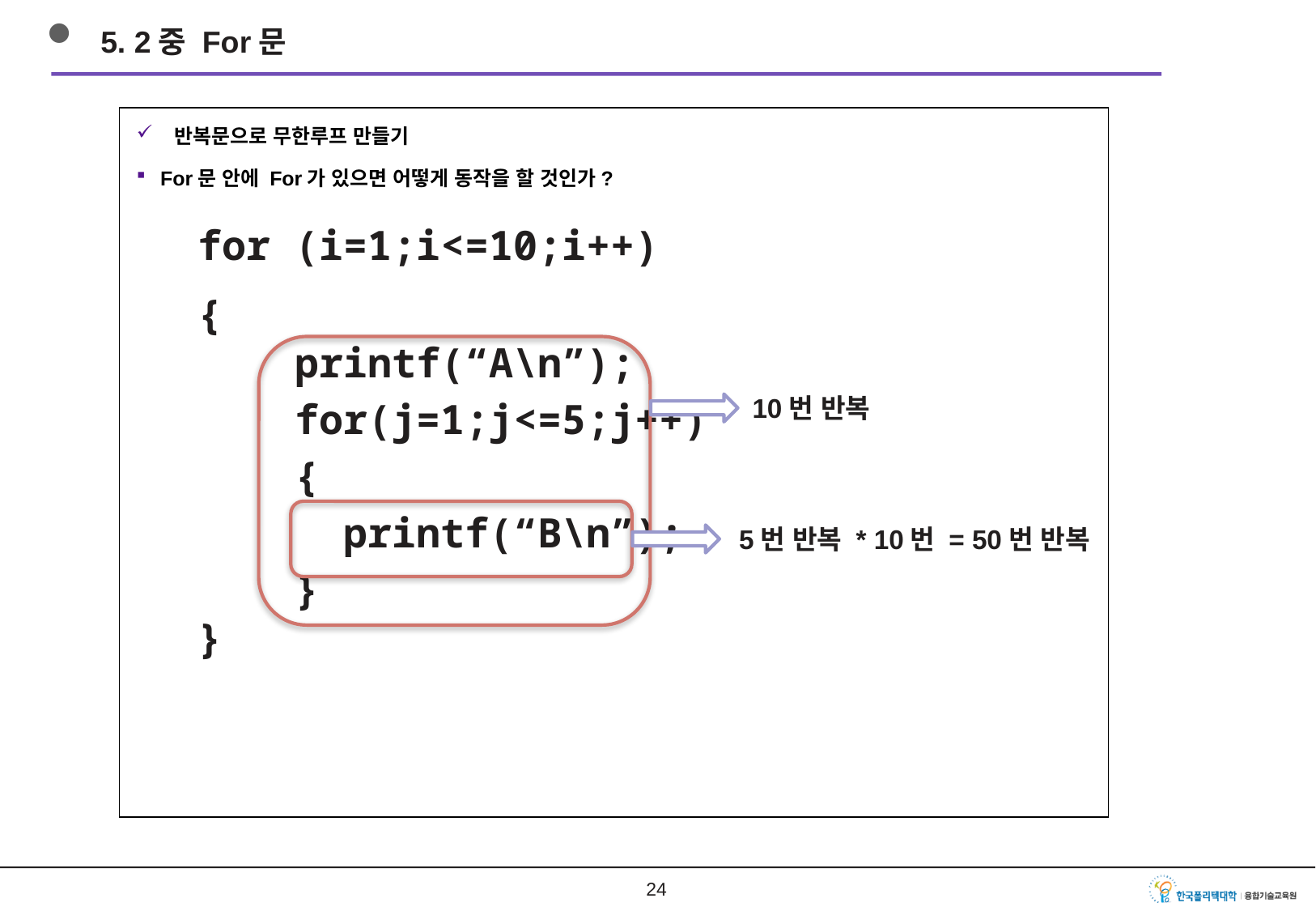

5. 2중 For문
반복문으로 무한루프 만들기
For문 안에 For가 있으면 어떻게 동작을 할 것인가?

for (i=1;i<=10;i++)
{
    printf(“A\n”);
    for(j=1;j<=5;j++)
    {
  	 printf(“B\n”);
    }
}

10번 반복

5번 반복 * 10번 = 50번 반복

24